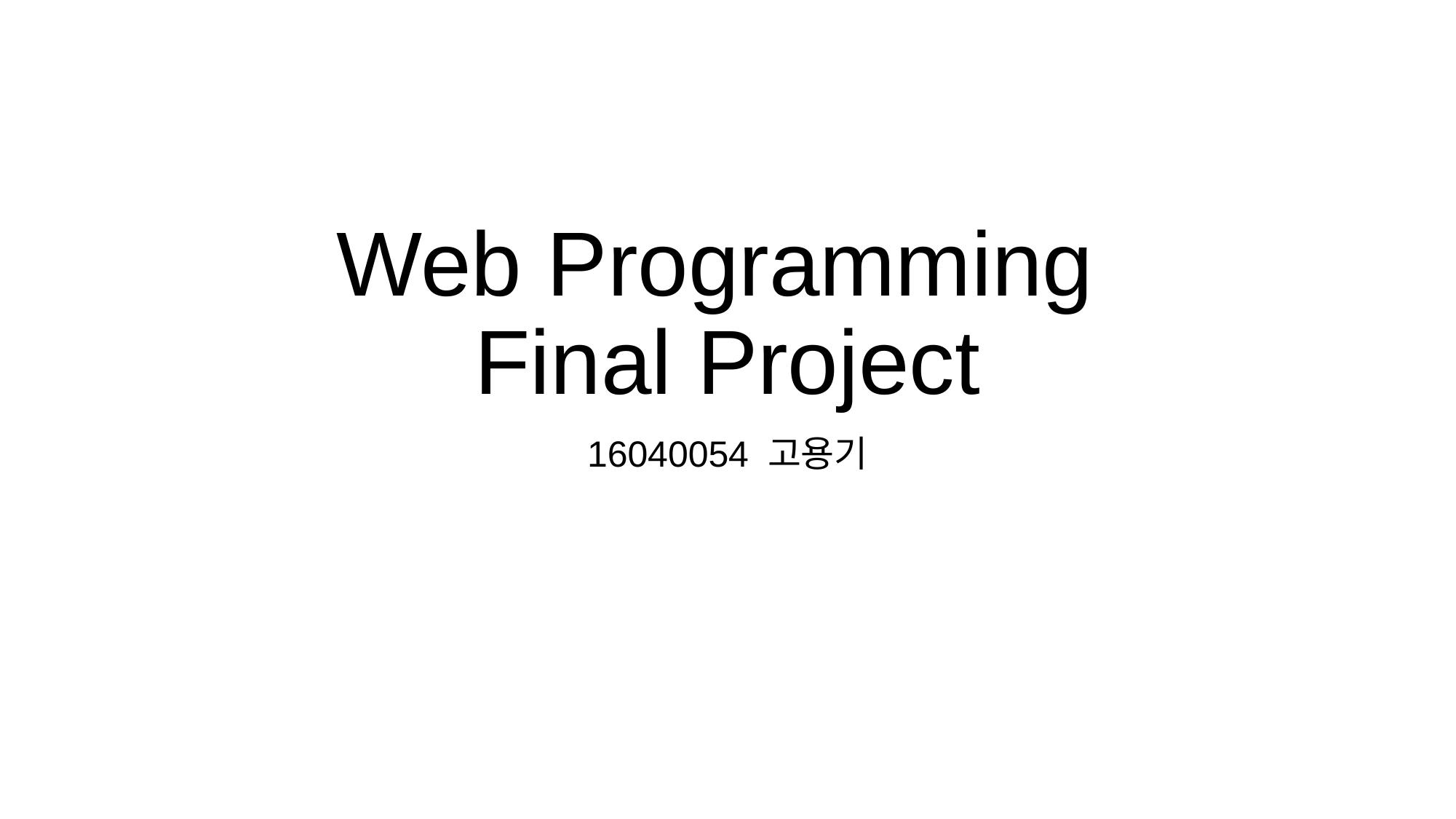

# Web Programming Final Project
16040054 고용기